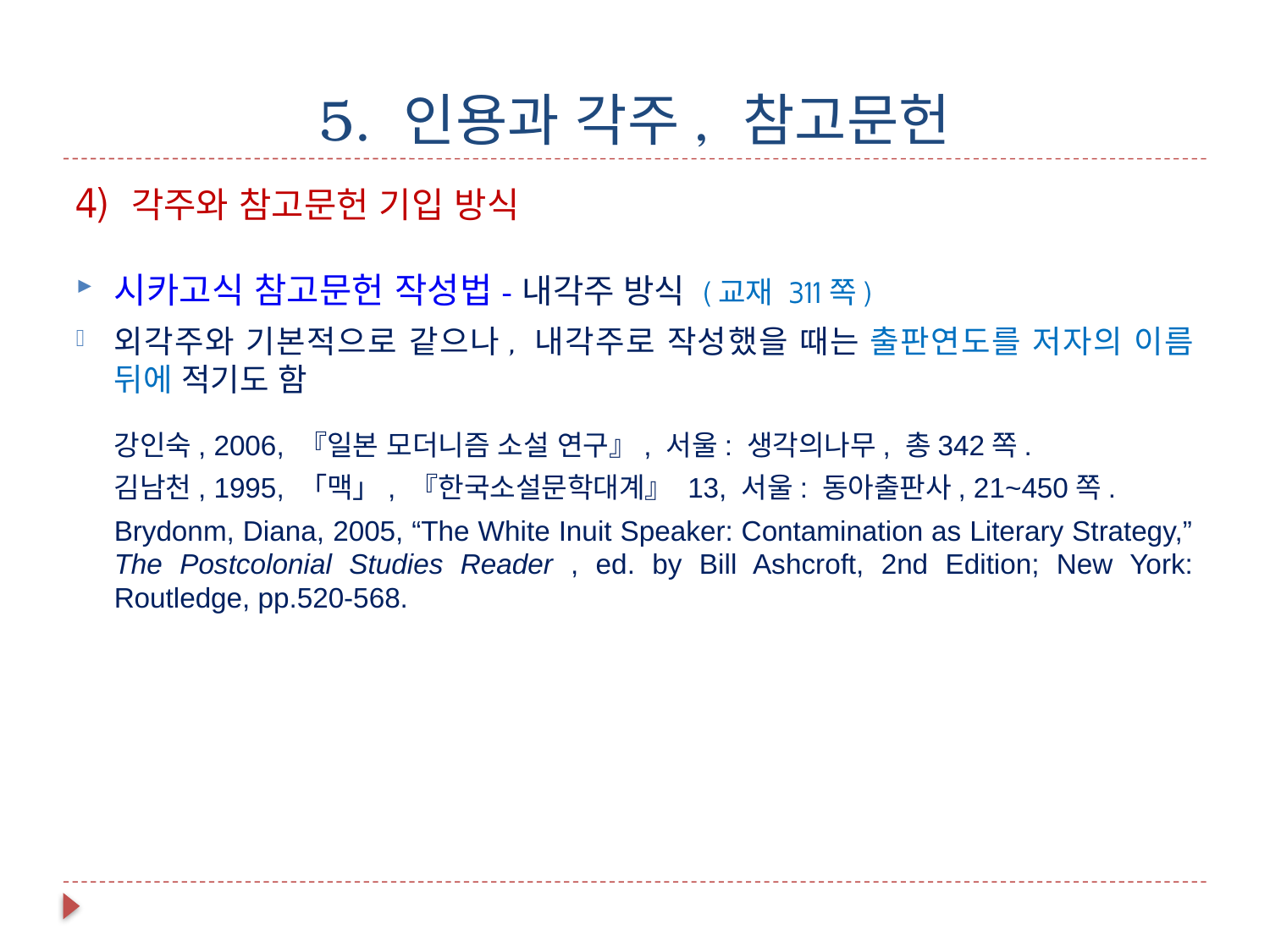

# 5. 인용과 각주, 참고문헌
4) 각주와 참고문헌 기입 방식

시카고식 참고문헌 작성법-내각주 방식 (교재 311쪽)
외각주와 기본적으로 같으나, 내각주로 작성했을 때는 출판연도를 저자의 이름 뒤에 적기도 함

강인숙, 2006, 『일본 모더니즘 소설 연구』, 서울: 생각의나무, 총342쪽.
김남천, 1995, 「맥」, 『한국소설문학대계』 13, 서울: 동아출판사, 21~450쪽.
Brydonm, Diana, 2005, “The White Inuit Speaker: Contamination as Literary Strategy,” The Postcolonial Studies Reader , ed. by Bill Ashcroft, 2nd Edition; New York: Routledge, pp.520-568.